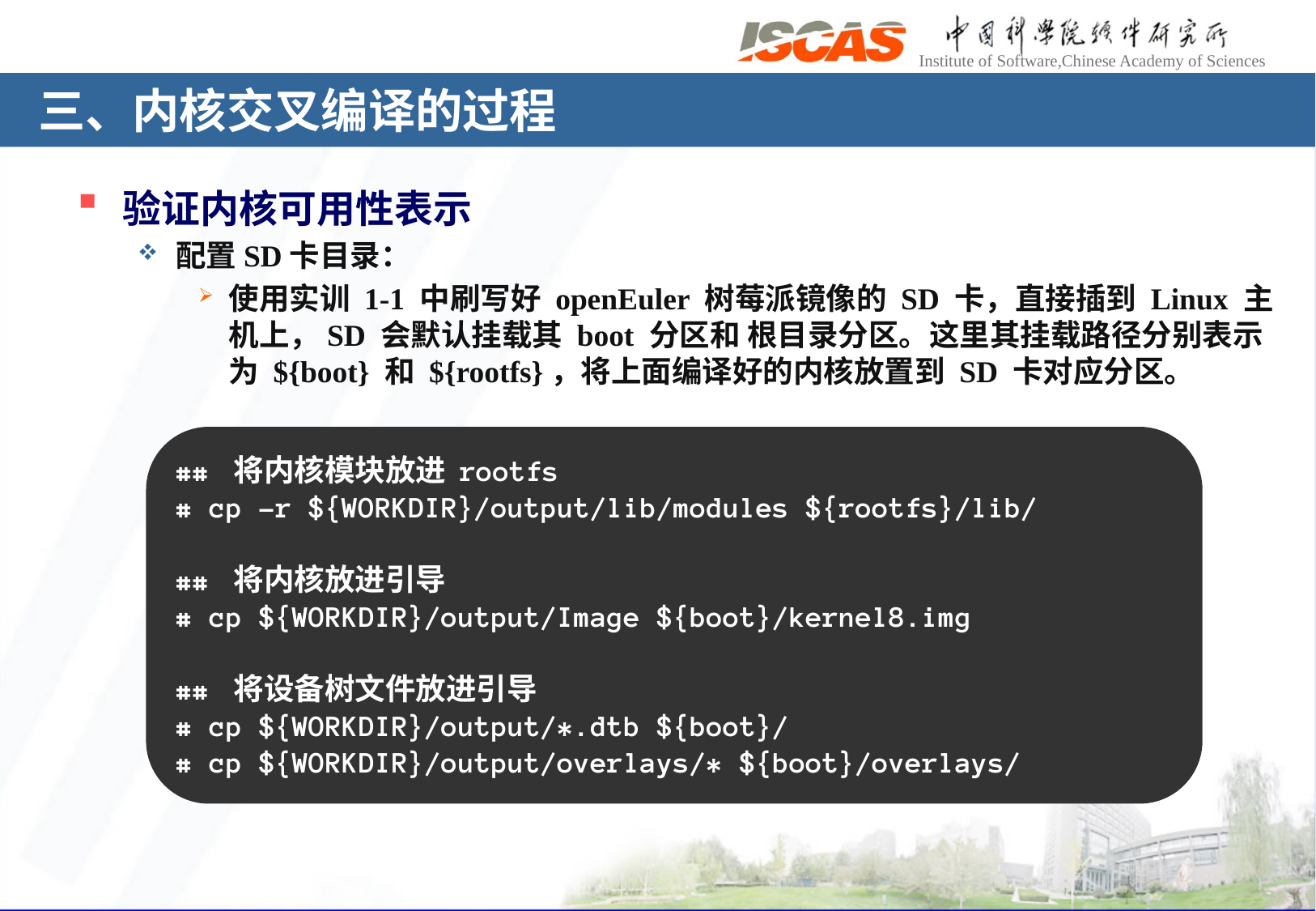

# 三、内核交叉编译的过程
验证内核可用性表示
配置SD卡目录：
使用实训 1-1 中刷写好 openEuler 树莓派镜像的 SD 卡，直接插到 Linux 主机上，SD 会默认挂载其 boot 分区和 根目录分区。这里其挂载路径分别表示为 ${boot} 和 ${rootfs}，将上面编译好的内核放置到 SD 卡对应分区。

## 将内核模块放进 rootfs
# cp -r ${WORKDIR}/output/lib/modules ${rootfs}/lib/

## 将内核放进引导
# cp ${WORKDIR}/output/Image ${boot}/kernel8.img

## 将设备树文件放进引导
# cp ${WORKDIR}/output/*.dtb ${boot}/
# cp ${WORKDIR}/output/overlays/* ${boot}/overlays/